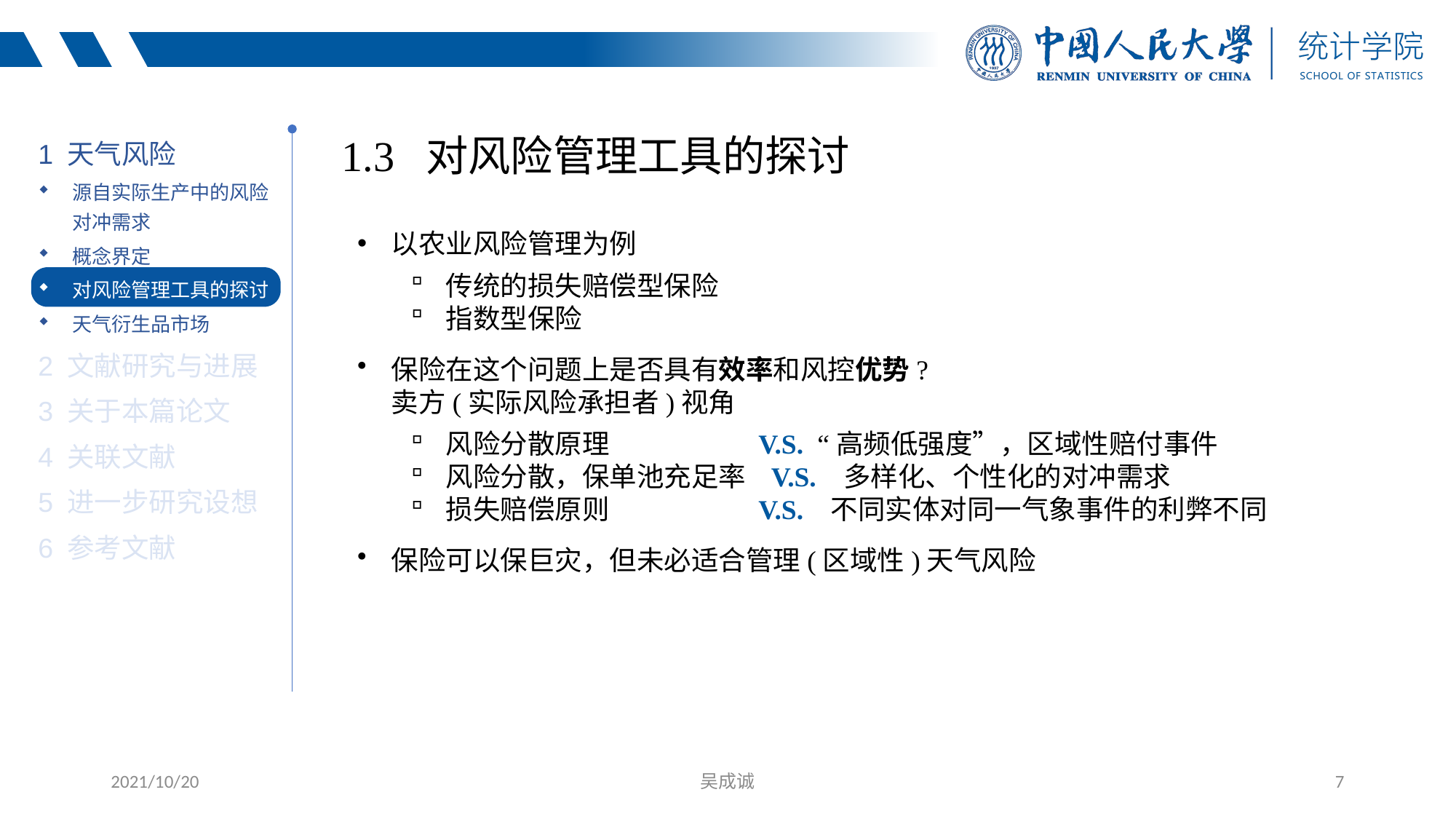

1 天气风险
源自实际生产中的风险对冲需求
概念界定
对风险管理工具的探讨
天气衍生品市场
2 文献研究与进展
3 关于本篇论文
4 关联文献
5 进一步研究设想
6 参考文献
1.3  对风险管理工具的探讨
以农业风险管理为例
传统的损失赔偿型保险
指数型保险
保险在这个问题上是否具有效率和风控优势?
卖方(实际风险承担者)视角
风险分散原理                       V.S.  “高频低强度”，区域性赔付事件
风险分散，保单池充足率   V.S.   多样化、个性化的对冲需求
损失赔偿原则                       V.S.   不同实体对同一气象事件的利弊不同
保险可以保巨灾，但未必适合管理(区域性)天气风险

2021/10/20
吴成诚
7